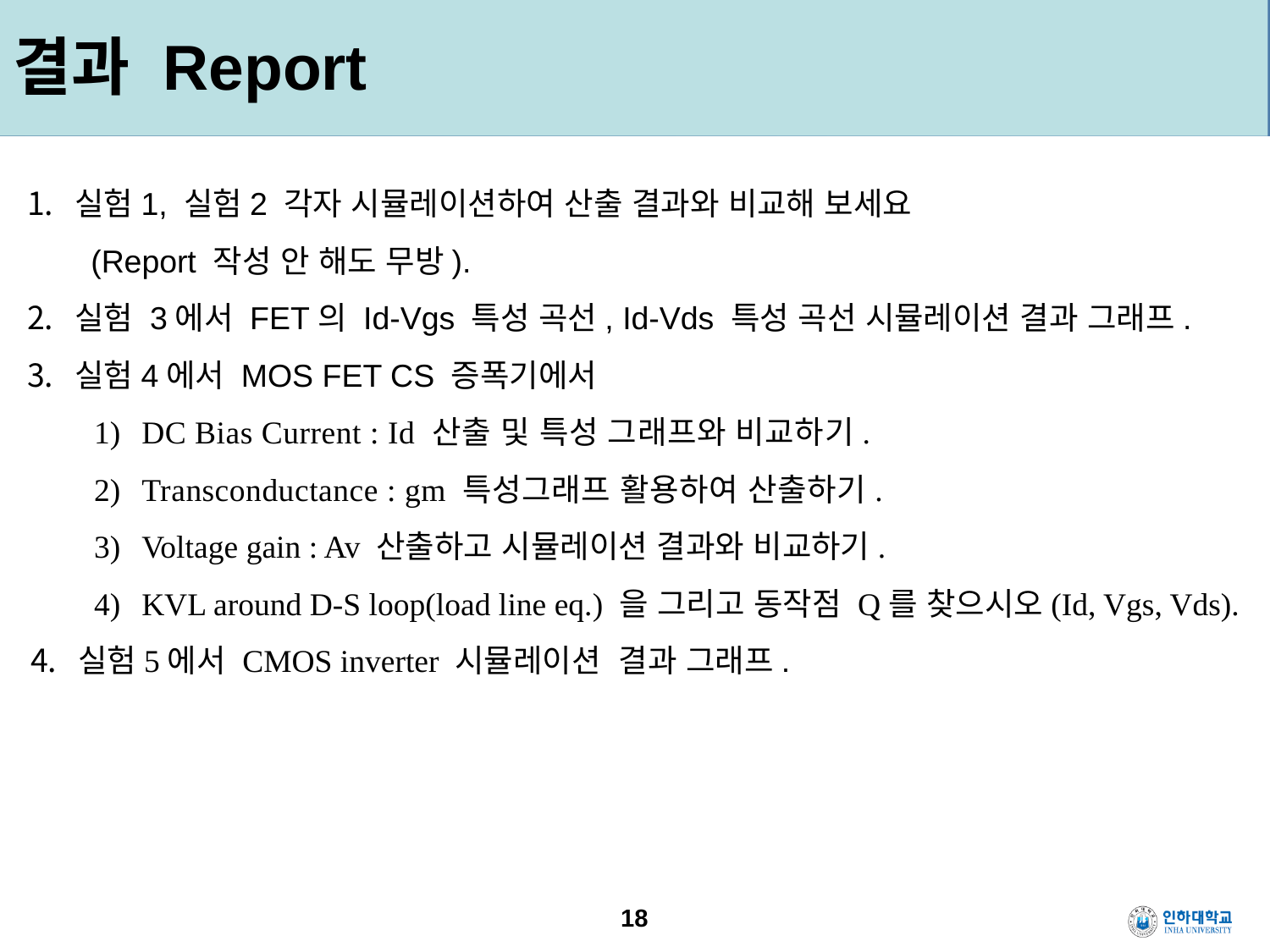

결과 Report
실험1, 실험2 각자 시뮬레이션하여 산출 결과와 비교해 보세요
(Report 작성 안 해도 무방).
실험 3에서 FET의 Id-Vgs 특성 곡선, Id-Vds 특성 곡선 시뮬레이션 결과 그래프.
실험4에서 MOS FET CS 증폭기에서
DC Bias Current : Id 산출 및 특성 그래프와 비교하기.
Transconductance : gm 특성그래프 활용하여 산출하기.
Voltage gain : Av 산출하고 시뮬레이션 결과와 비교하기.
KVL around D-S loop(load line eq.) 을 그리고 동작점 Q를 찾으시오(Id, Vgs, Vds).
실험5에서 CMOS inverter 시뮬레이션  결과 그래프.
18